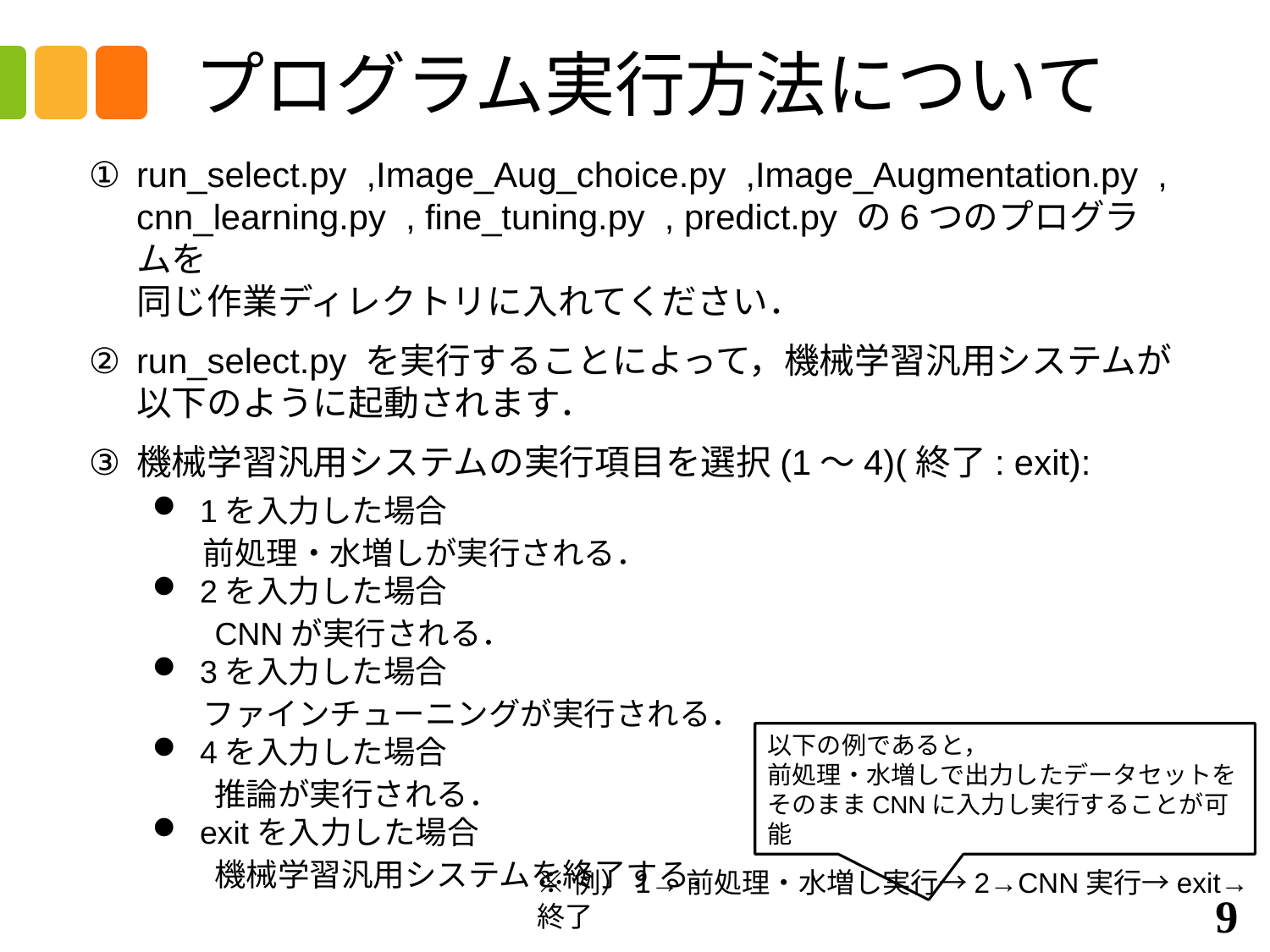

# プログラム実行方法について
run_select.py  ,Image_Aug_choice.py  ,Image_Augmentation.py  ,
cnn_learning.py  , fine_tuning.py  , predict.py の6つのプログラムを
同じ作業ディレクトリに入れてください．

run_select.py を実行することによって，機械学習汎用システムが
以下のように起動されます．

機械学習汎用システムの実行項目を選択(1～4)(終了: exit):

1を入力した場合
      前処理・水増しが実行される．
2を入力した場合
 CNNが実行される．
3を入力した場合
      ファインチューニングが実行される．
4を入力した場合
  推論が実行される．
exitを入力した場合
  機械学習汎用システムを終了する．
以下の例であると，
前処理・水増しで出力したデータセットをそのままCNNに入力し実行することが可能
※例）1→前処理・水増し実行→2→CNN実行→exit→終了
9